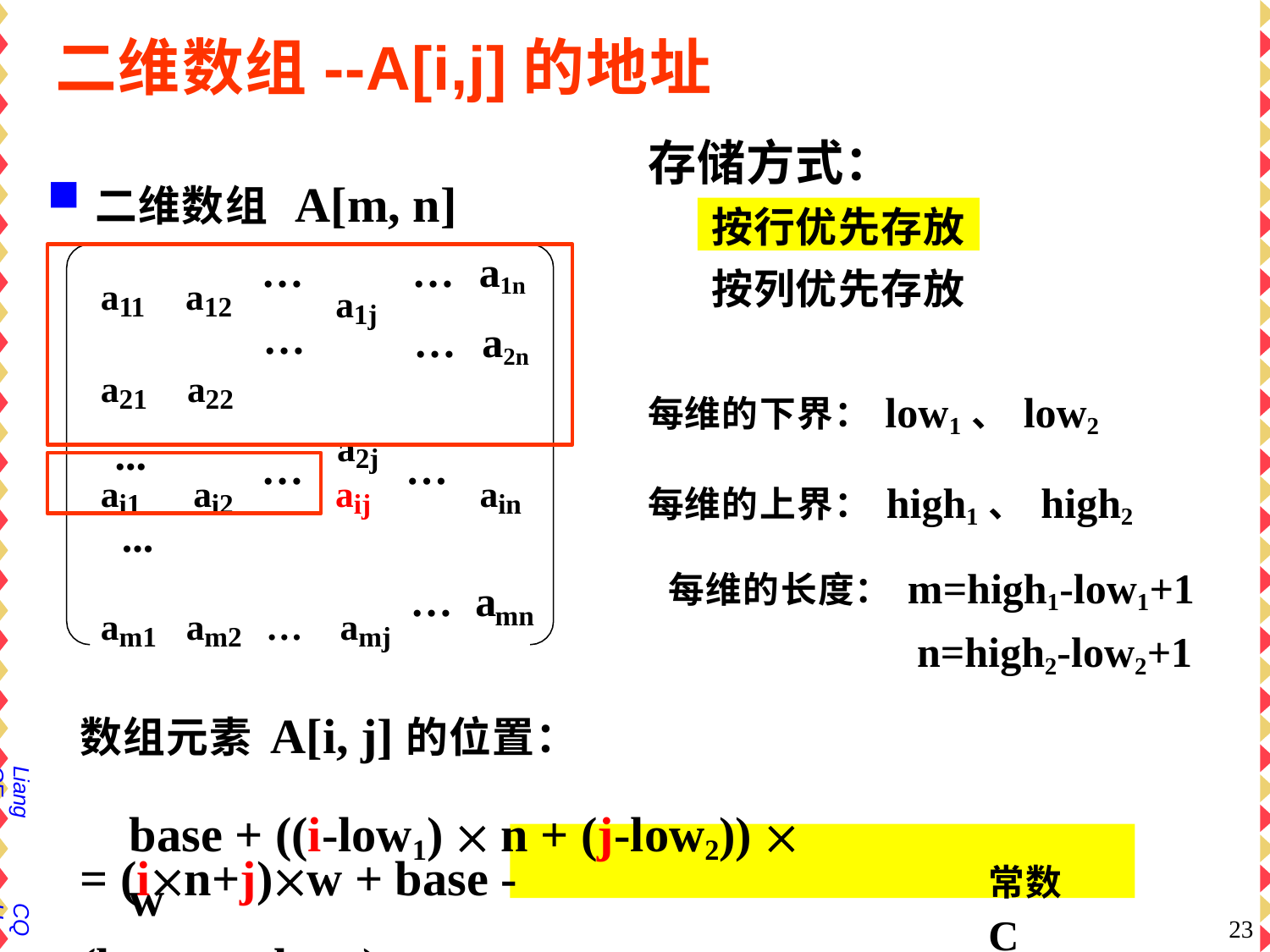

# 二维数组--A[i,j]的地址
存储方式：
二维数组 A[m, n]
按行优先存放
…
…
…	a1n
…	a2n
a11	a12
a21	a22
...
a1j  a2j

按列优先存放
每维的下界：low1、low2  每维的上界：high1、high2
每维的长度：m=high1-low1+1
n=high2-low2+1
…
…
ai1	ai2
aij
ain

...
…	a
am1	am2	…	amj
mn
数组元素A[i, j]的位置：
base + ((i-low1) × n + (j-low2)) × w
Liang GE
= (i×n+j)×w + base - (low1×n+low2)×w

常数C
CQU
23